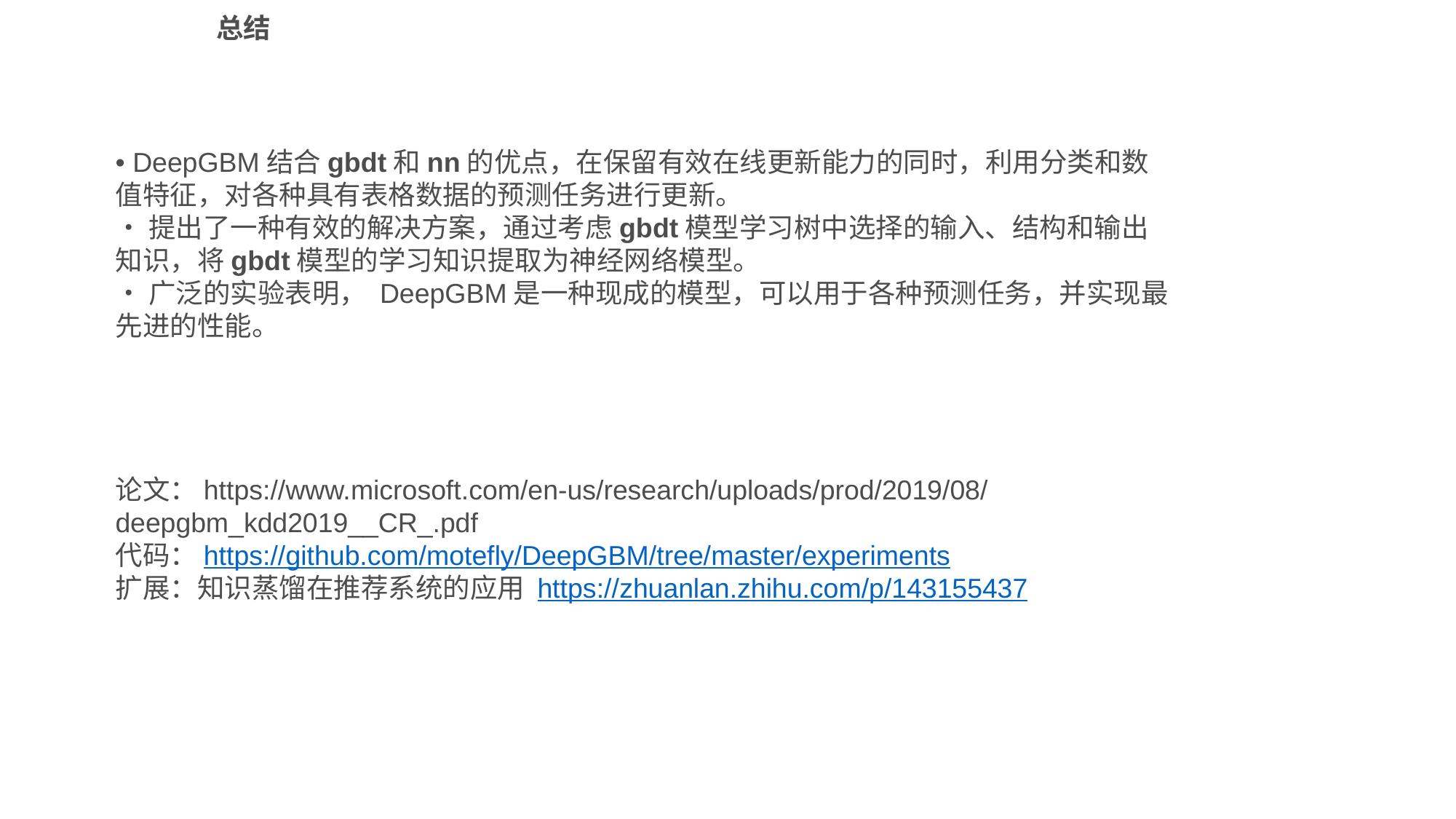

总结
• DeepGBM结合gbdt和nn的优点，在保留有效在线更新能力的同时，利用分类和数值特征，对各种具有表格数据的预测任务进行更新。
• 提出了一种有效的解决方案，通过考虑gbdt模型学习树中选择的输入、结构和输出知识，将gbdt模型的学习知识提取为神经网络模型。
• 广泛的实验表明， DeepGBM是一种现成的模型，可以用于各种预测任务，并实现最先进的性能。

论文：https://www.microsoft.com/en-us/research/uploads/prod/2019/08/deepgbm_kdd2019__CR_.pdf
代码：https://github.com/motefly/DeepGBM/tree/master/experiments
扩展：知识蒸馏在推荐系统的应用 https://zhuanlan.zhihu.com/p/143155437